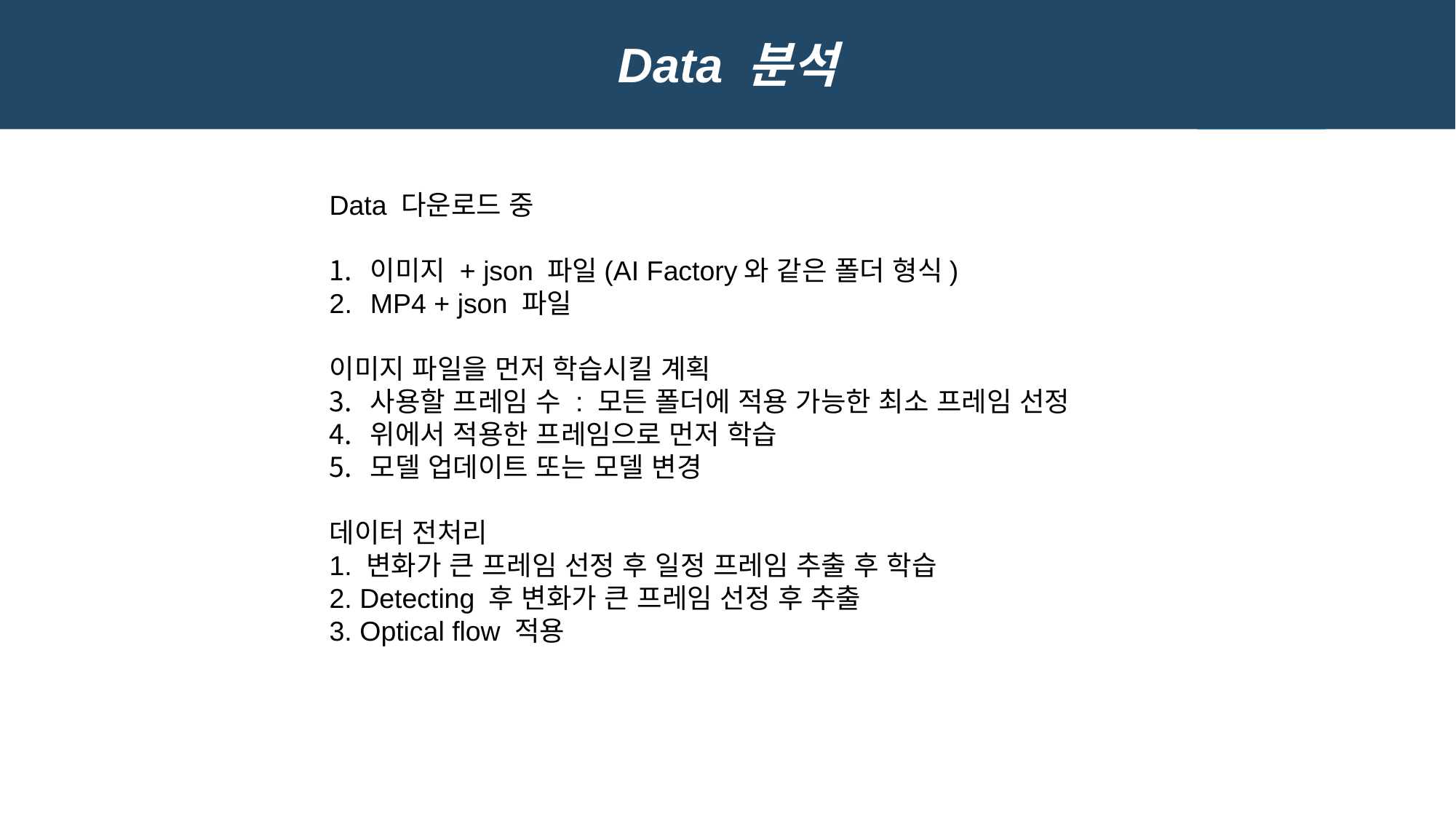

Data 분석

Data 다운로드 중

이미지 + json 파일(AI Factory와 같은 폴더 형식)
MP4 + json 파일

이미지 파일을 먼저 학습시킬 계획
사용할 프레임 수 : 모든 폴더에 적용 가능한 최소 프레임 선정
위에서 적용한 프레임으로 먼저 학습
모델 업데이트 또는 모델 변경

데이터 전처리
1. 변화가 큰 프레임 선정 후 일정 프레임 추출 후 학습
2. Detecting 후 변화가 큰 프레임 선정 후 추출
3. Optical flow 적용